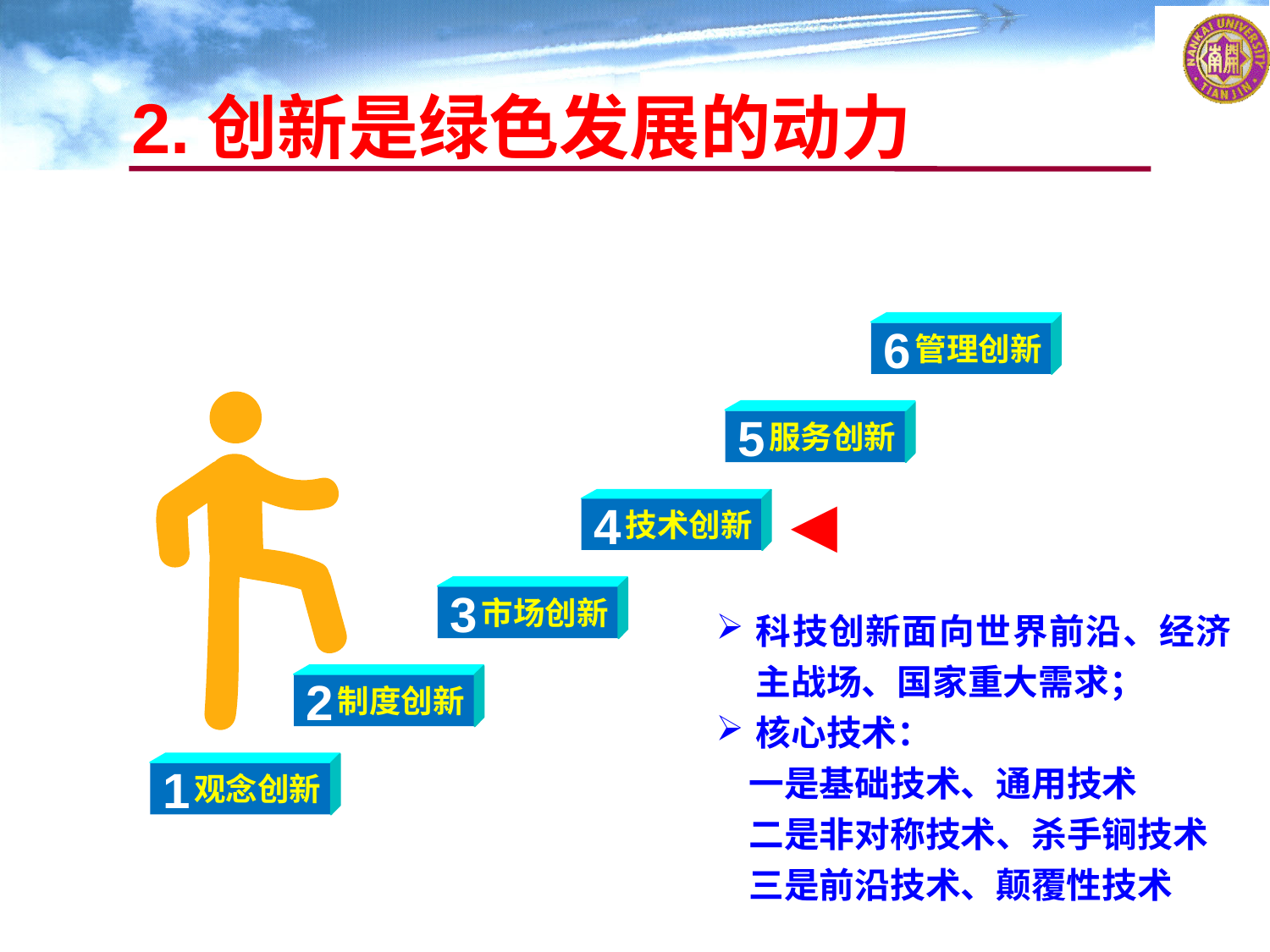

2.创新是绿色发展的动力

管理创新
6

服务创新
5
◄

技术创新
4

科技创新面向世界前沿、经济主战场、国家重大需求；
核心技术：
   一是基础技术、通用技术
   二是非对称技术、杀手锏技术
   三是前沿技术、颠覆性技术

市场创新
3

制度创新
2

观念创新
1